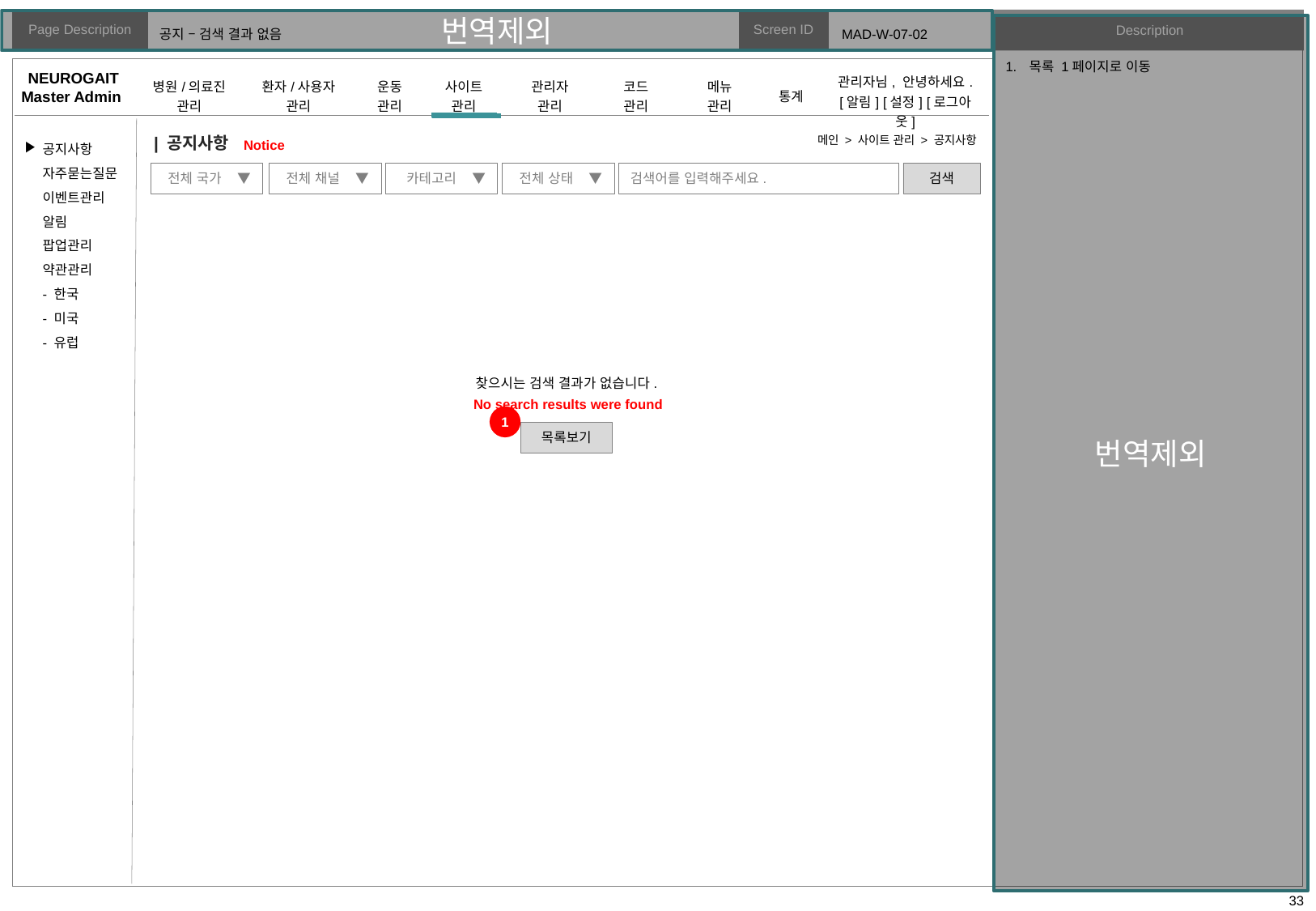

# 공지 – 검색 결과 없음
MAD-W-07-02
목록 1페이지로 이동

| 공지사항
메인 > 사이트 관리 > 공지사항
▶
Notice
전체 국가    ▼
전체 채널    ▼
카테고리    ▼
전체 상태    ▼
검색어를 입력해주세요.
검색
찾으시는 검색 결과가 없습니다.
No search results were found
1

목록보기